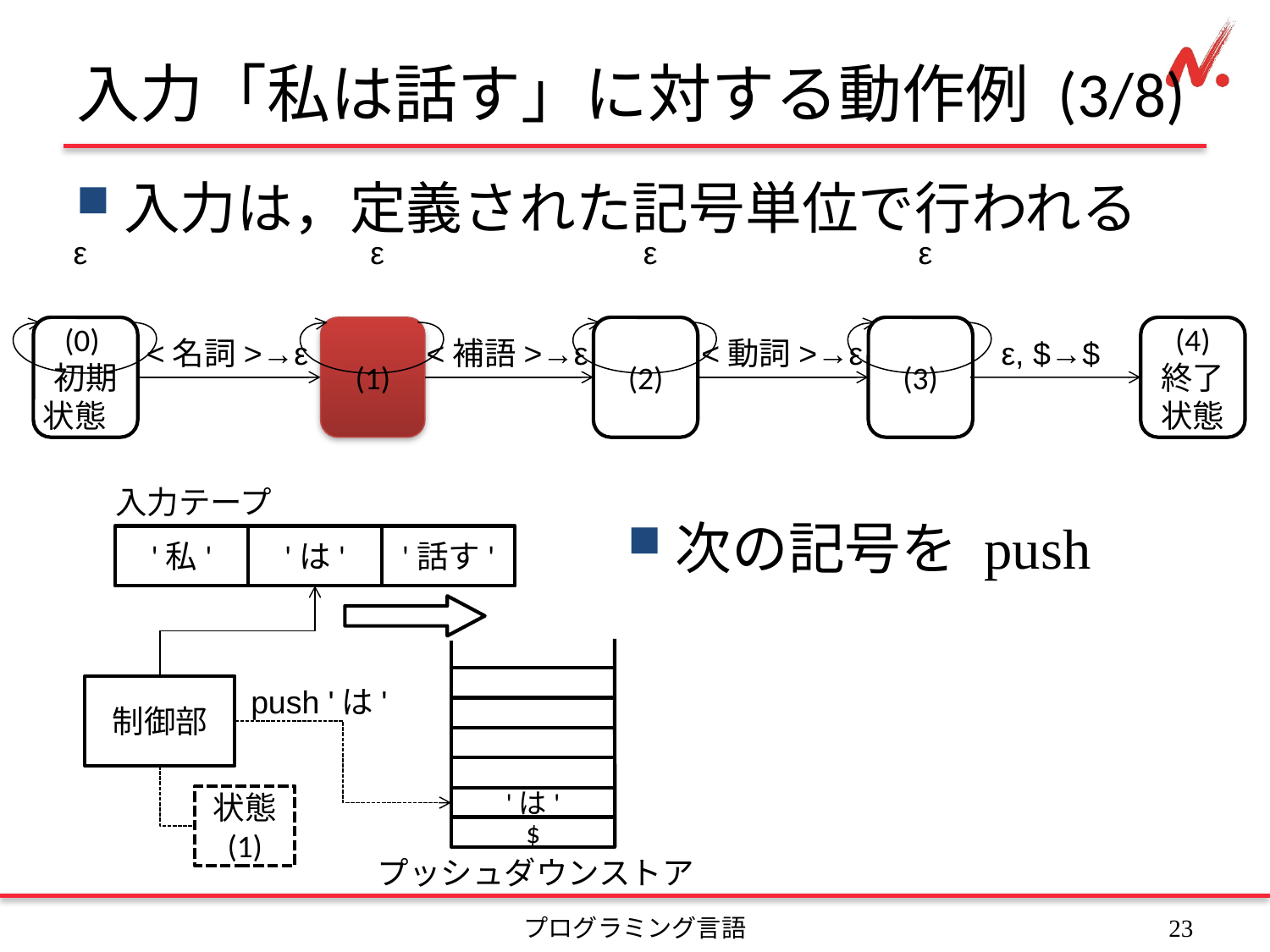

# 入力「私は話す」に対する動作例 (3/8)
入力は，定義された記号単位で行われる
ε
ε
ε
ε

(0)
初期
状態
(1)
(2)
(3)
(4)
終了
状態
<名詞>→ε
<補語>→ε
<動詞>→ε
ε, $→$
入力テープ
次の記号を push
'私'
'は'
'話す'

'は'
$
制御部
push 'は'
状態
(1)
プッシュダウンストア
プログラミング言語
23